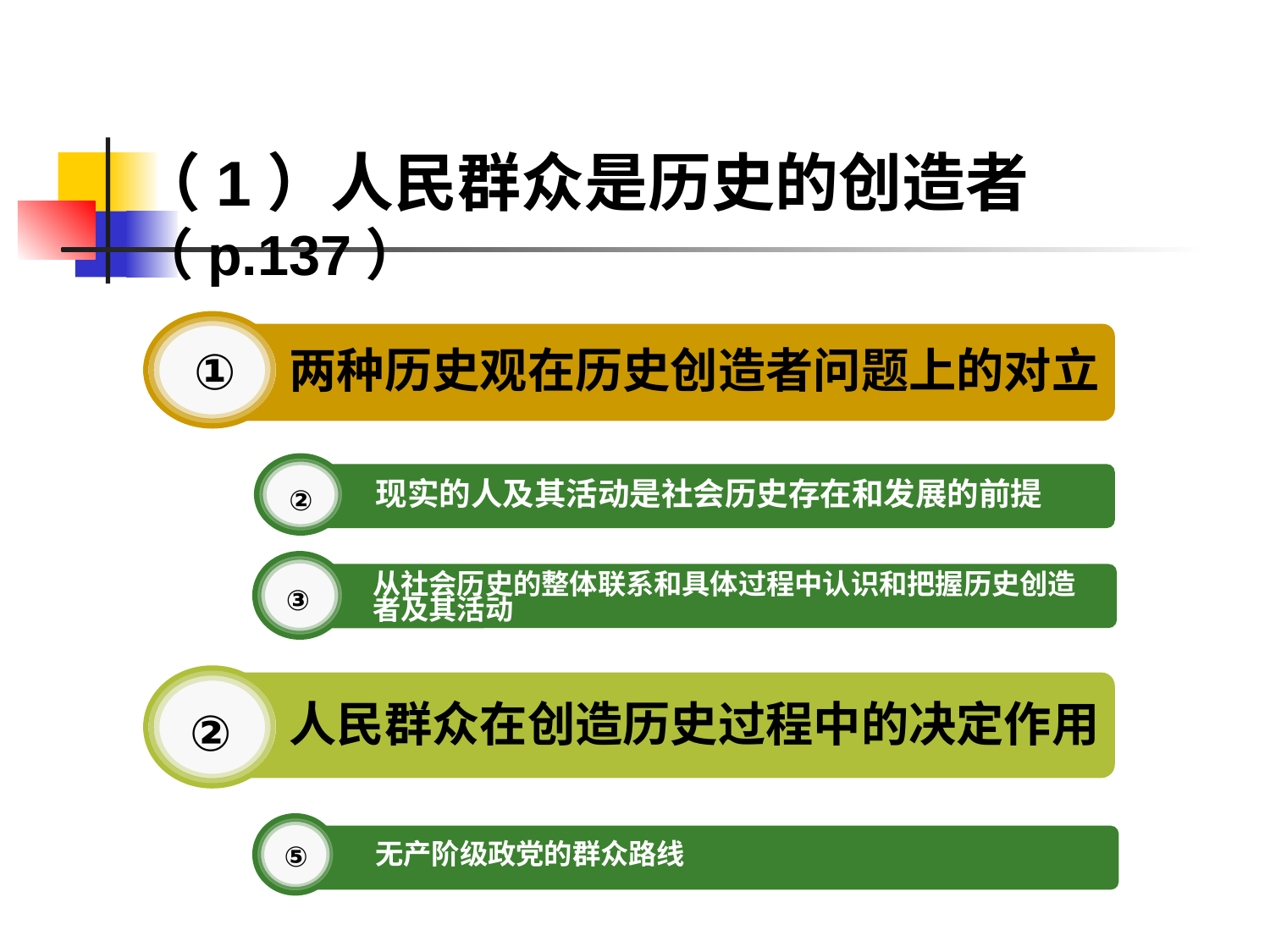

（1）人民群众是历史的创造者（p.137）

两种历史观在历史创造者问题上的对立
①

②
现实的人及其活动是社会历史存在和发展的前提

从社会历史的整体联系和具体过程中认识和把握历史创造者及其活动
③

人民群众在创造历史过程中的决定作用
②

⑤
无产阶级政党的群众路线